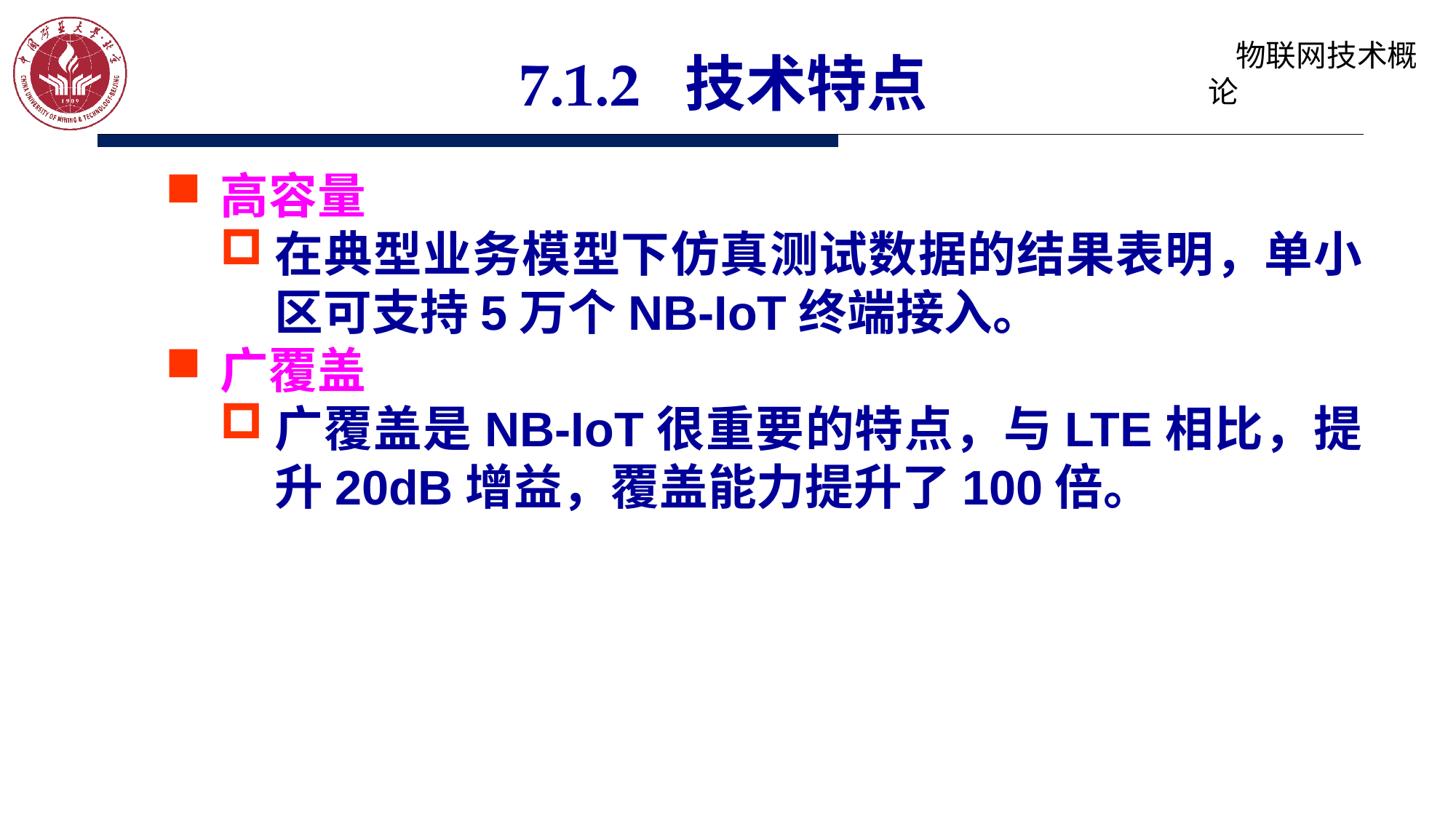

# 7.1.2  技术特点
高容量
在典型业务模型下仿真测试数据的结果表明，单小区可支持5万个NB-IoT终端接入。
广覆盖
广覆盖是NB-IoT很重要的特点，与LTE相比，提升20dB增益，覆盖能力提升了100倍。